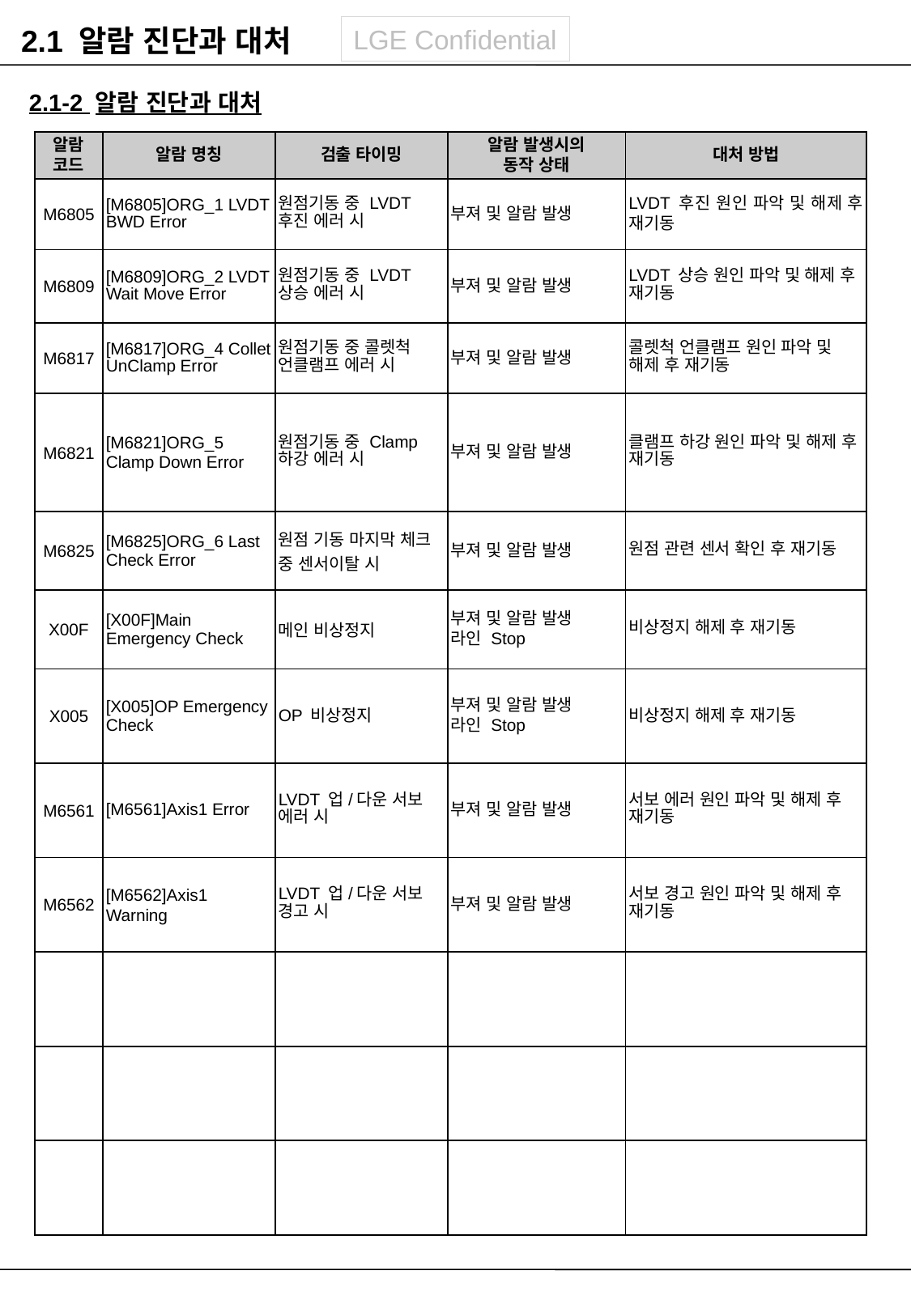

2.1 알람 진단과 대처
2.1-2 알람 진단과 대처
| 알람 코드 | 알람 명칭 | 검출 타이밍 | 알람 발생시의 동작 상태 | 대처 방법 |
| --- | --- | --- | --- | --- |
| M6805 | [M6805]ORG\_1 LVDT BWD Error | 원점기동 중 LVDT 후진 에러 시 | 부져 및 알람 발생 | LVDT 후진 원인 파악 및 해제 후 재기동 |
| M6809 | [M6809]ORG\_2 LVDT Wait Move Error | 원점기동 중 LVDT 상승 에러 시 | 부져 및 알람 발생 | LVDT 상승 원인 파악 및 해제 후 재기동 |
| M6817 | [M6817]ORG\_4 Collet UnClamp Error | 원점기동 중 콜렛척 언클램프 에러 시 | 부져 및 알람 발생 | 콜렛척 언클램프 원인 파악 및 해제 후 재기동 |
| M6821 | [M6821]ORG\_5 Clamp Down Error | 원점기동 중 Clamp 하강 에러 시 | 부져 및 알람 발생 | 클램프 하강 원인 파악 및 해제 후 재기동 |
| M6825 | [M6825]ORG\_6 Last Check Error | 원점 기동 마지막 체크 중 센서이탈 시 | 부져 및 알람 발생 | 원점 관련 센서 확인 후 재기동 |
| X00F | [X00F]Main Emergency Check | 메인 비상정지 | 부져 및 알람 발생 라인 Stop | 비상정지 해제 후 재기동 |
| X005 | [X005]OP Emergency Check | OP 비상정지 | 부져 및 알람 발생 라인 Stop | 비상정지 해제 후 재기동 |
| M6561 | [M6561]Axis1 Error | LVDT 업/다운 서보 에러 시 | 부져 및 알람 발생 | 서보 에러 원인 파악 및 해제 후 재기동 |
| M6562 | [M6562]Axis1 Warning | LVDT 업/다운 서보 경고 시 | 부져 및 알람 발생 | 서보 경고 원인 파악 및 해제 후 재기동 |
|  |  |  |  |  |
|  |  |  |  |  |
|  |  |  |  |  |